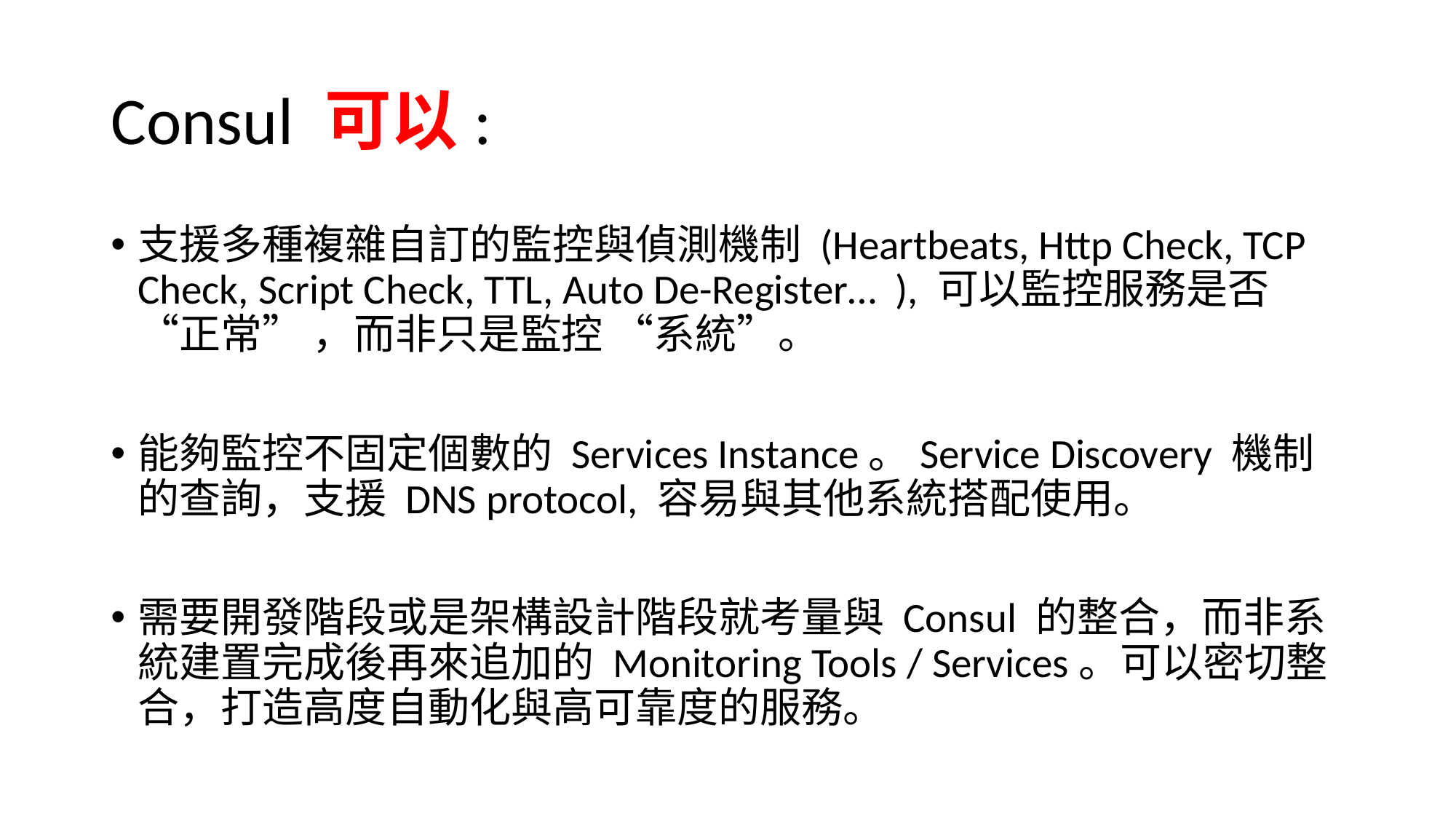

# Consul 可以:
支援多種複雜自訂的監控與偵測機制 (Heartbeats, Http Check, TCP Check, Script Check, TTL, Auto De-Register…  ), 可以監控服務是否 “正常” ，而非只是監控 “系統”。

能夠監控不固定個數的 Services Instance。Service Discovery 機制的查詢，支援 DNS protocol, 容易與其他系統搭配使用。

需要開發階段或是架構設計階段就考量與 Consul 的整合，而非系統建置完成後再來追加的 Monitoring Tools / Services。可以密切整合，打造高度自動化與高可靠度的服務。